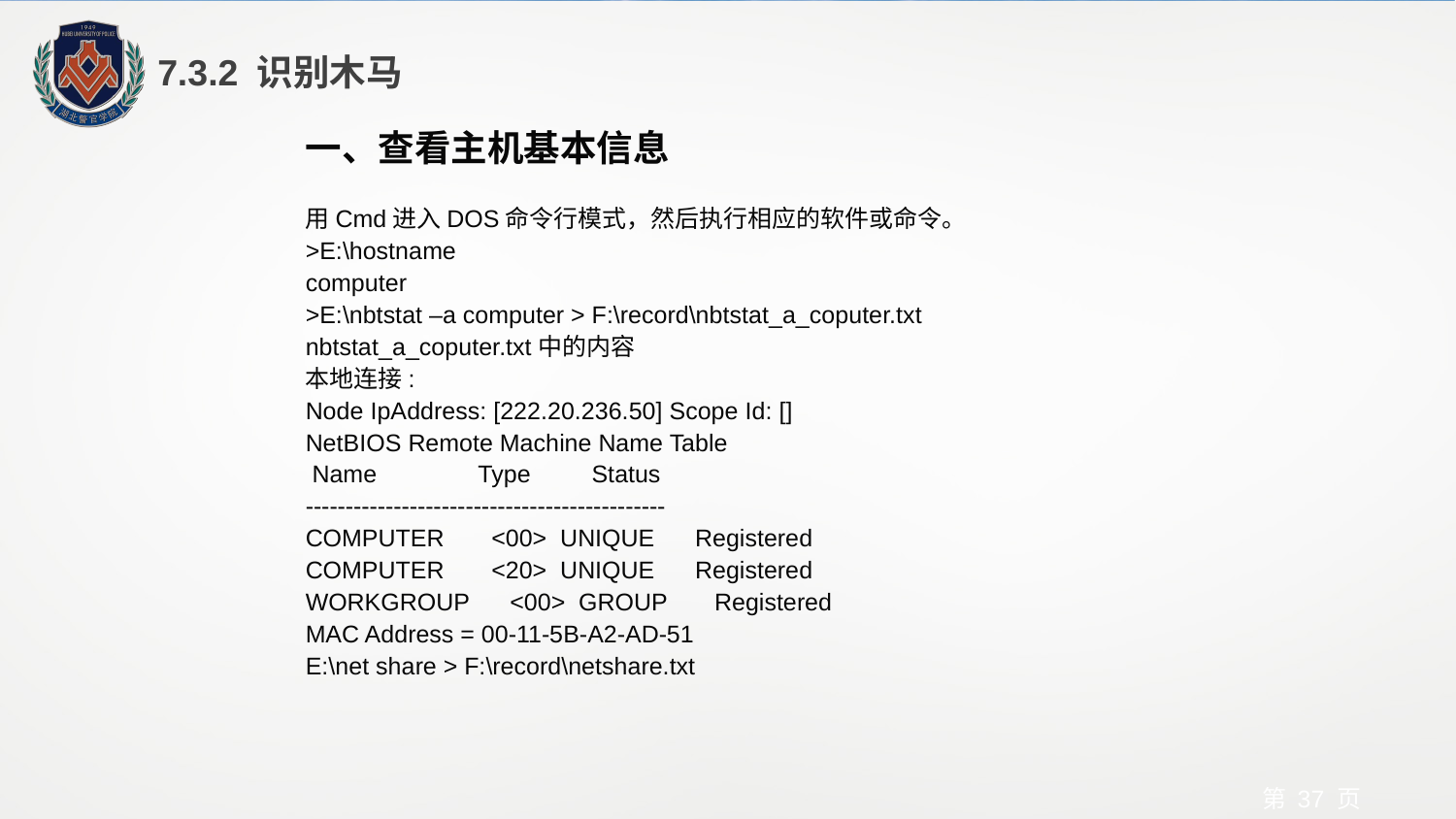

7.3.2 识别木马
一、查看主机基本信息

用Cmd进入DOS命令行模式，然后执行相应的软件或命令。
>E:\hostname
computer
>E:\nbtstat –a computer > F:\record\nbtstat_a_coputer.txt
nbtstat_a_coputer.txt中的内容
本地连接:
Node IpAddress: [222.20.236.50] Scope Id: []
NetBIOS Remote Machine Name Table
 Name               Type         Status
---------------------------------------------
COMPUTER       <00>  UNIQUE      Registered
COMPUTER       <20>  UNIQUE      Registered
WORKGROUP      <00>  GROUP       Registered
MAC Address = 00-11-5B-A2-AD-51
E:\net share > F:\record\netshare.txt